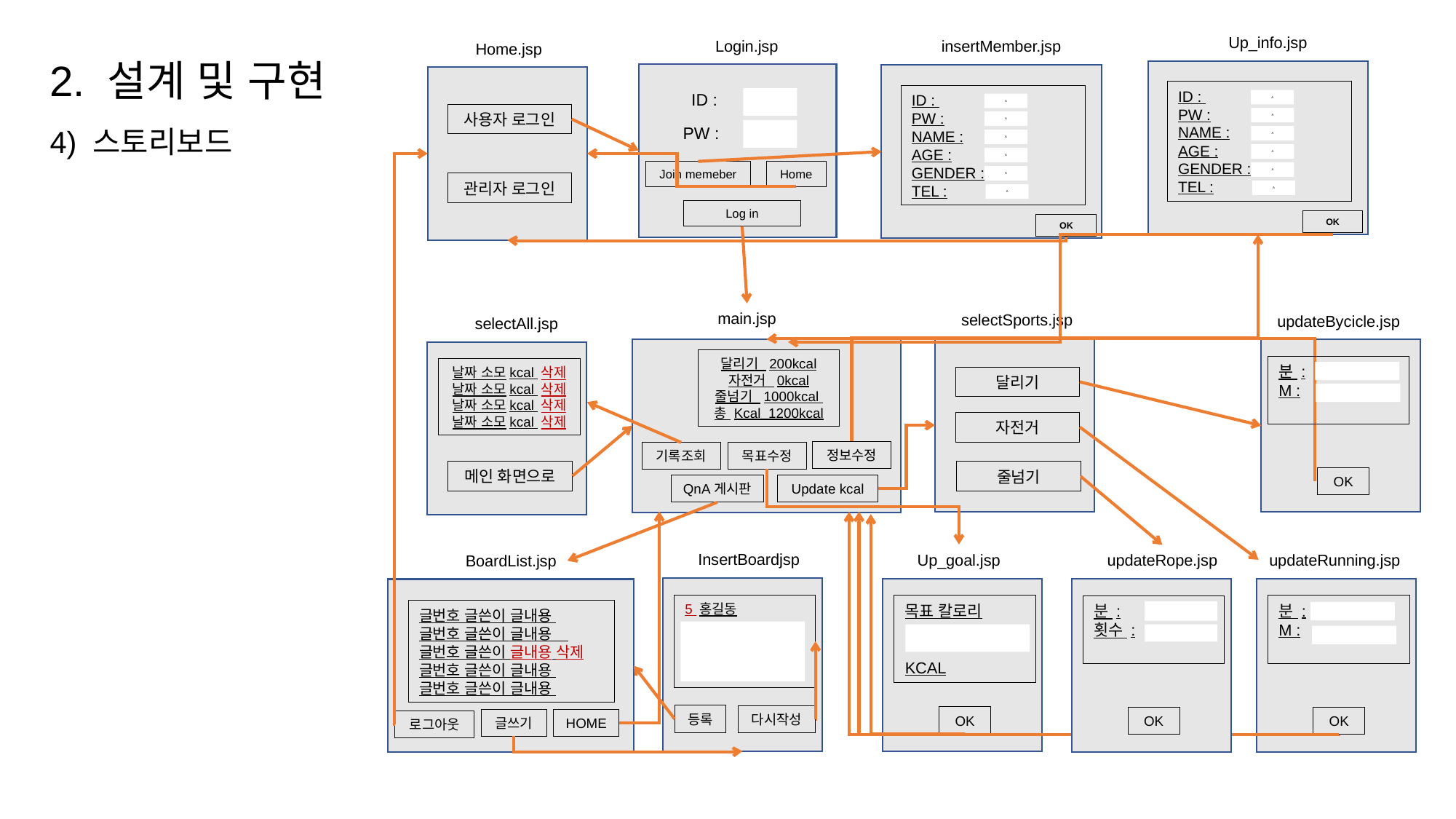

2. 설계 및 구현
4) 스토리보드
Up_info.jsp

ID :
PW :
NAME :
AGE :
GENDER :
TEL :
A
A
A
A
A
OK
A
Login.jsp

Log in
ID :

PW :

Join memeber
Home
insertMember.jsp

ID :
PW :
NAME :
AGE :
GENDER :
TEL :
A
A
A
A
A
OK
A
Home.jsp

관리자 로그인
사용자 로그인
main.jsp

달리기  200kcal
자전거  0kcal
줄넘기  1000kcal
총 Kcal  1200kcal
정보수정
목표수정
기록조회
QnA게시판
selectSports.jsp

자전거
달리기
updateBycicle.jsp

OK
selectAll.jsp

메인 화면으로
날짜 소모kcal 삭제
날짜 소모kcal 삭제
날짜 소모kcal 삭제
날짜 소모kcal 삭제
분 :
M :

줄넘기
Update kcal
InsertBoardjsp

5 홍길동

등록
다시작성
Up_goal.jsp

목표 칼로리

KCAL

OK
updateRope.jsp

분 :
횟수 :

OK

updateRunning.jsp

OK
BoardList.jsp

글번호 글쓴이 글내용
글번호 글쓴이 글내용     글번호 글쓴이 글내용 삭제
글번호 글쓴이 글내용
글번호 글쓴이 글내용
HOME
로그아웃
분 :
M :

글쓰기